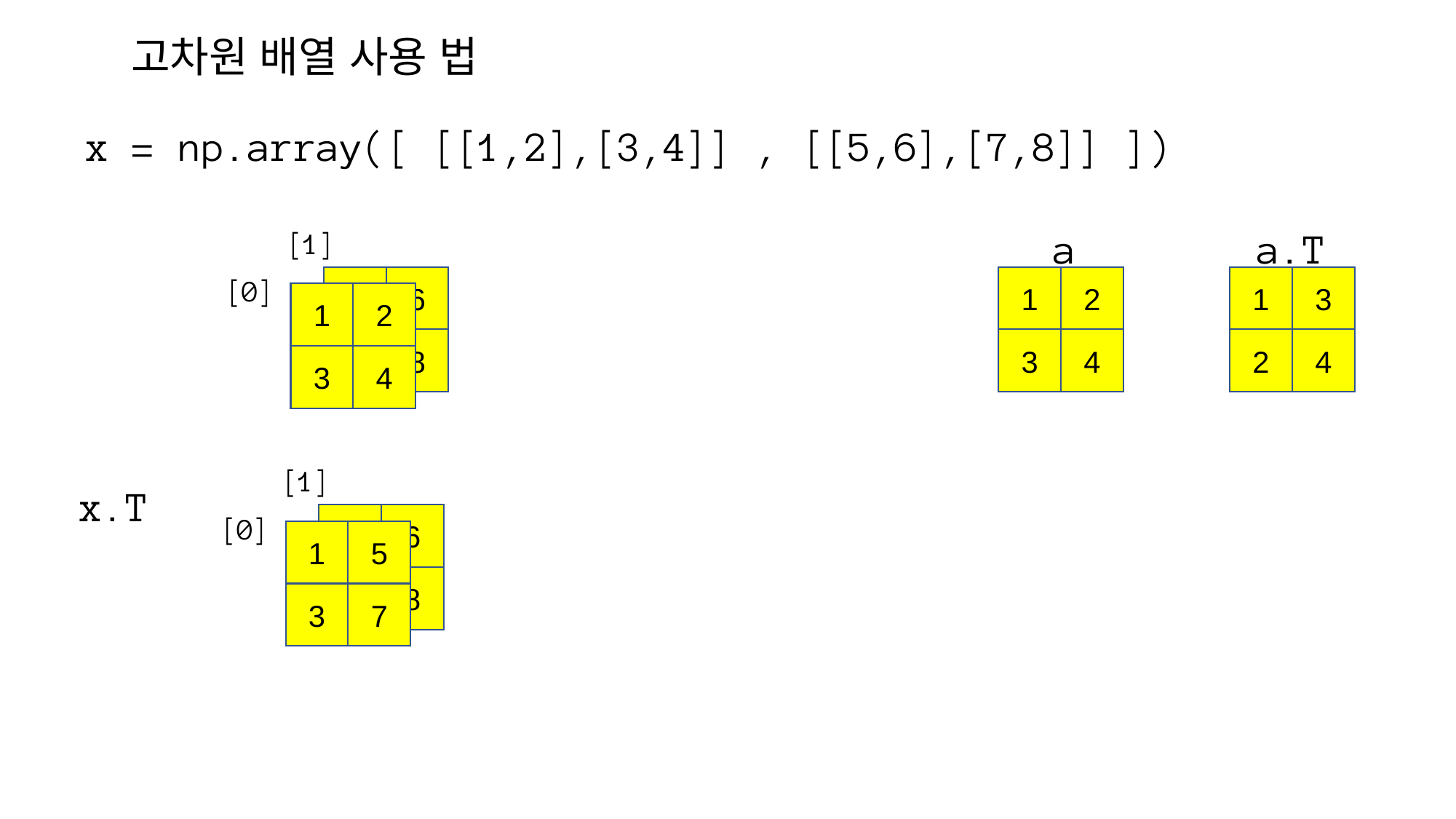

고차원 배열 사용 법
x = np.array([ [[1,2],[3,4]] , [[5,6],[7,8]] ])
a
a.T
[1]
[0]
5
6
1
2
1
3
1
2
7
8
3
4
2
4
3
4
[1]
x.T
[0]
2
6
1
5
4
8
3
7